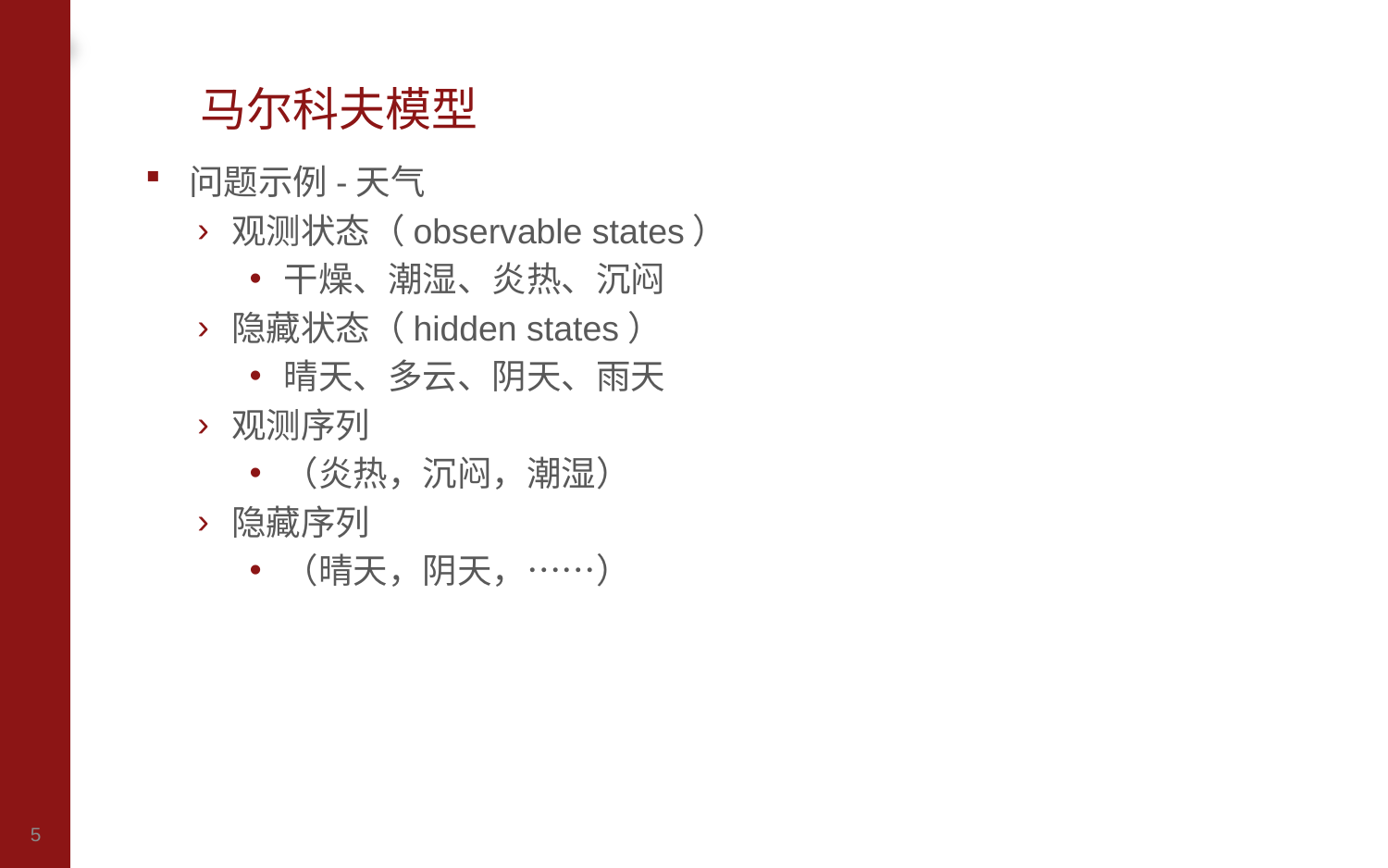

# 马尔科夫模型
问题示例-天气
观测状态（observable states）
干燥、潮湿、炎热、沉闷
隐藏状态（hidden states）
晴天、多云、阴天、雨天
观测序列
（炎热，沉闷，潮湿）
隐藏序列
（晴天，阴天，……）
5